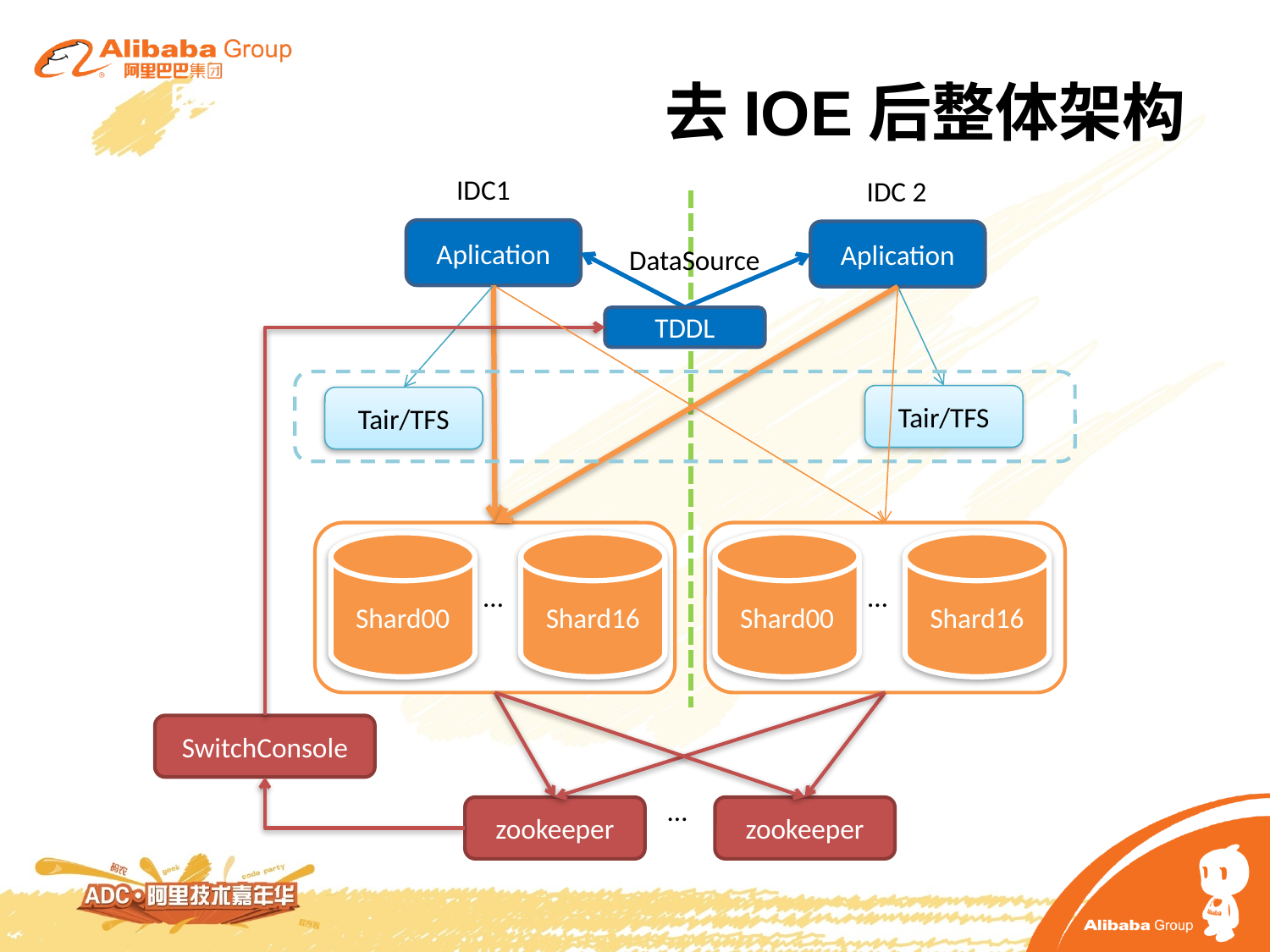

# 去IOE后整体架构
IDC1
IDC 2
Aplication
Aplication
DataSource
TDDL

Tair/TFS
Tair/TFS

Shard00
Shard16
Shard00
Shard16
…
…
SwitchConsole
…
zookeeper
zookeeper